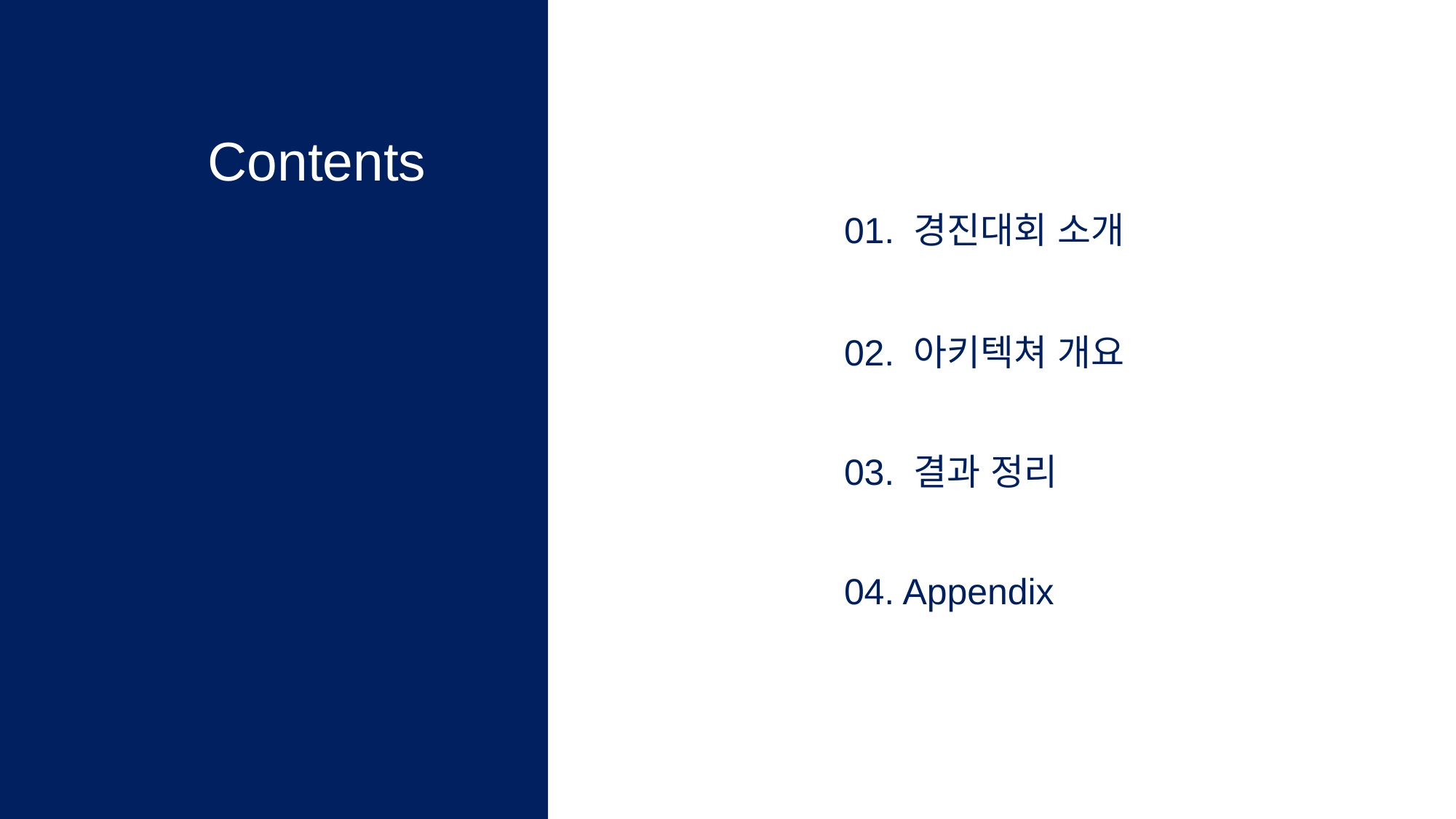

Contents
01. 경진대회 소개
02. 아키텍쳐 개요
04. Appendix
03. 결과 정리